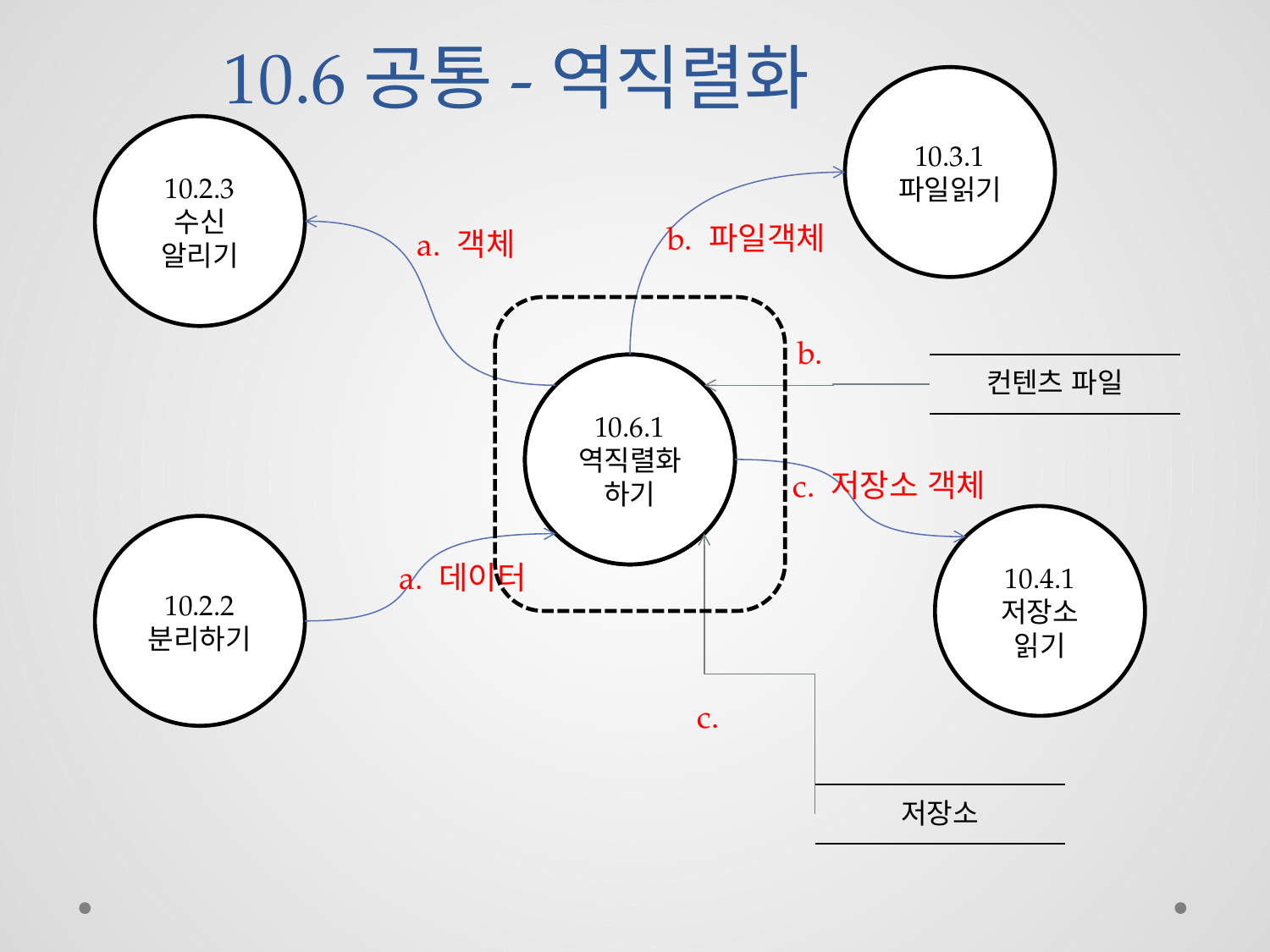

# 10.6공통-역직렬화
10.3.1
파일읽기
10.2.3
수신
알리기
b. 파일객체
a. 객체

b.
| 컨텐츠 파일 |
| --- |
10.6.1
역직렬화
하기
10.6.1
역직렬화
하기
c. 저장소 객체
10.4.1
저장소
읽기
10.2.2
분리하기
a. 데이터
c.
| 저장소 |
| --- |